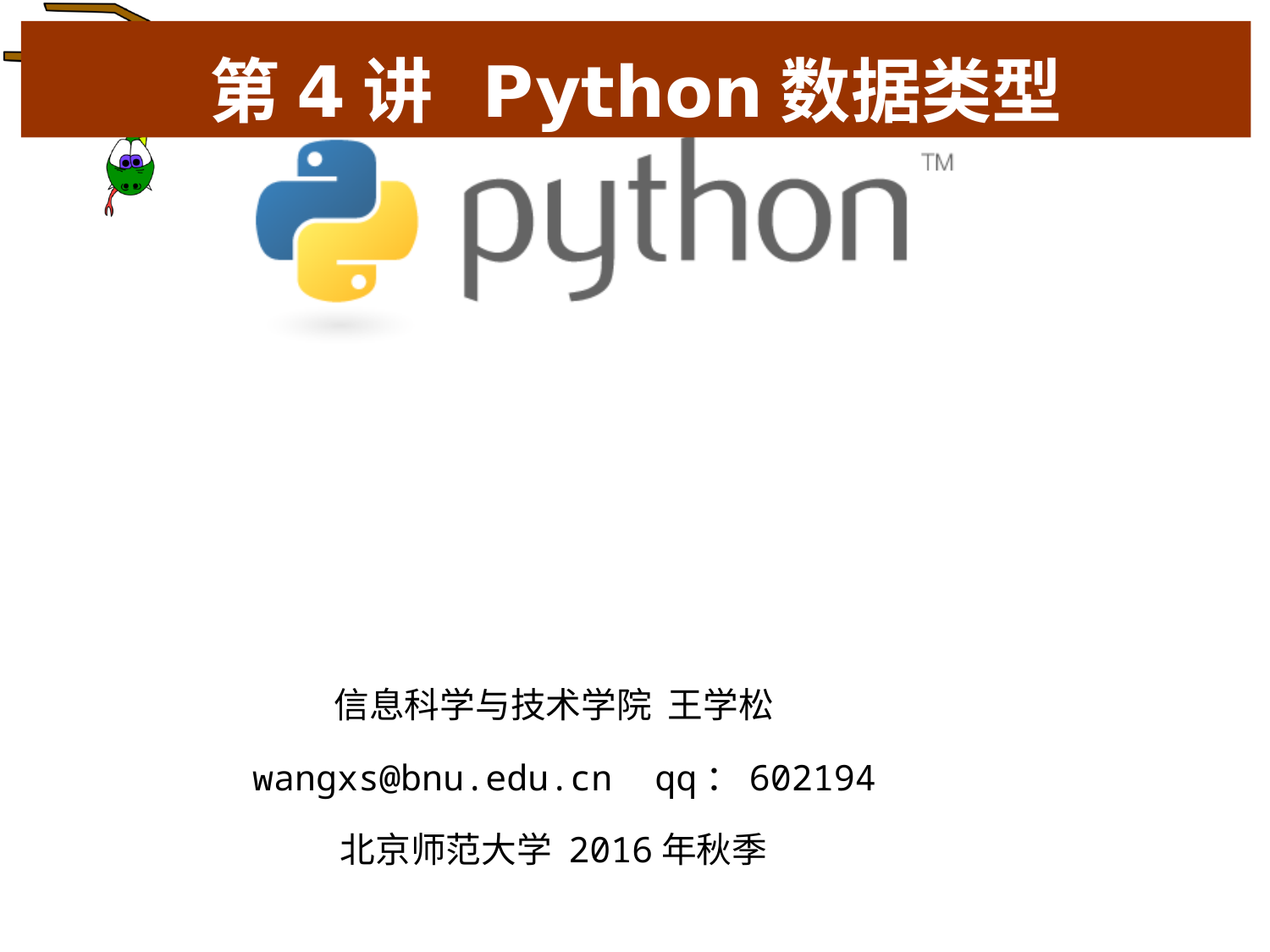

# 第4讲  Python数据类型
信息科学与技术学院  王学松
 wangxs@bnu.edu.cn  qq：602194
北京师范大学 2016年秋季
1